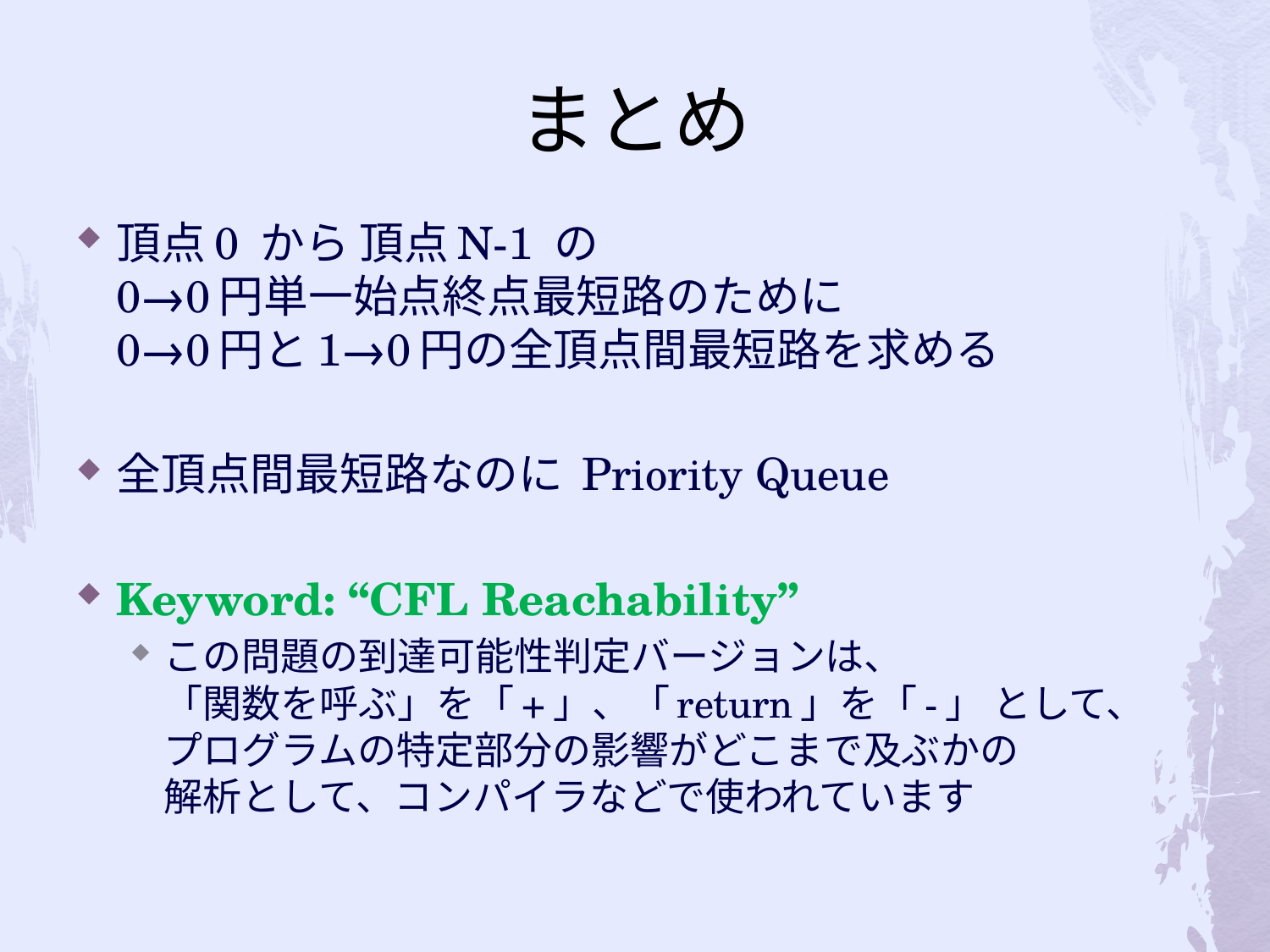

# まとめ
頂点0 から 頂点N-1 の
0→0円単一始点終点最短路のために
0→0円と1→0円の全頂点間最短路を求める

全頂点間最短路なのに Priority Queue

Keyword: “CFL Reachability”
この問題の到達可能性判定バージョンは、
「関数を呼ぶ」を「+」、「return」を「-」 として、
プログラムの特定部分の影響がどこまで及ぶかの
解析として、コンパイラなどで使われています